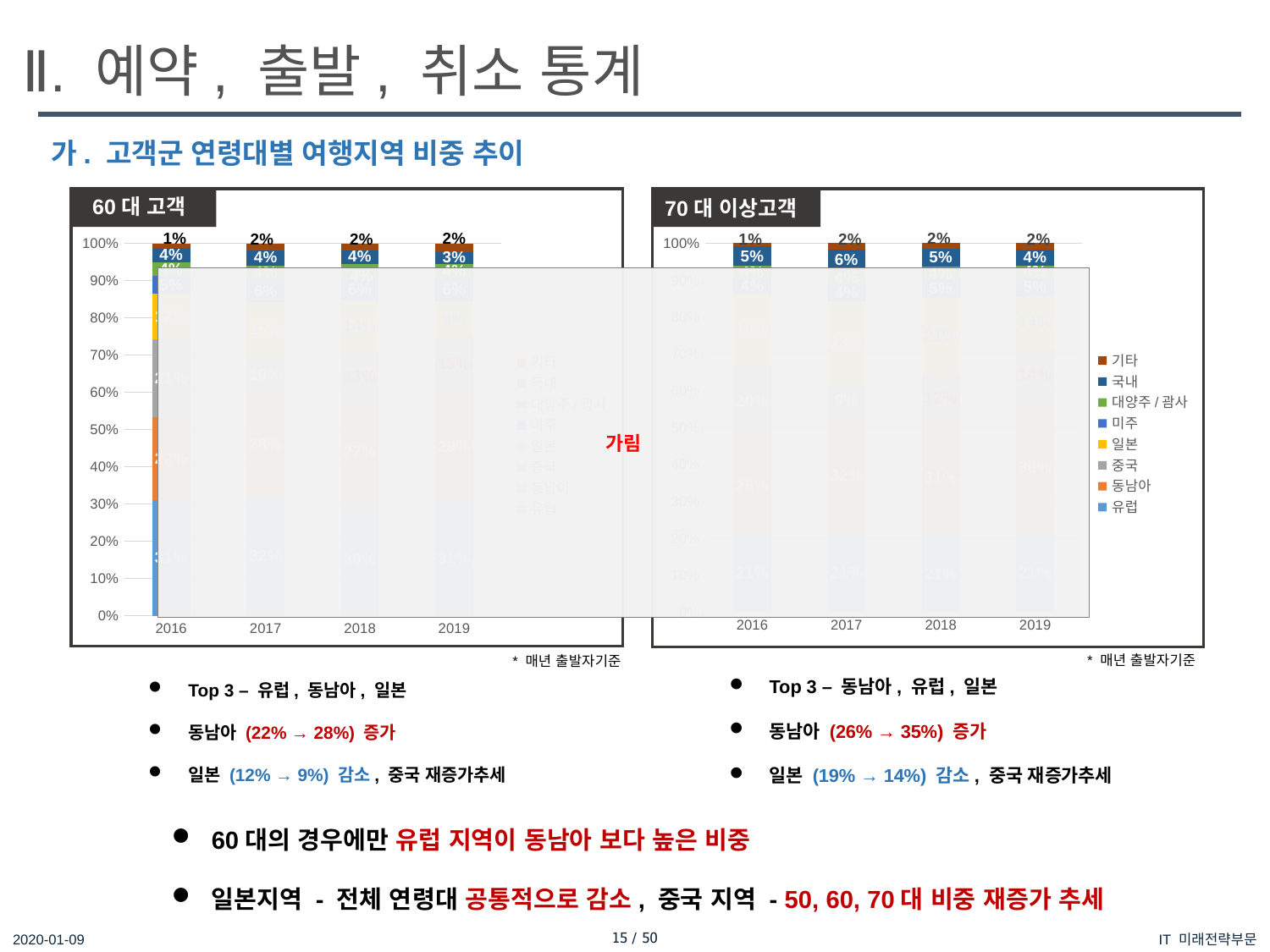

Ⅱ. 예약, 출발, 취소 통계
가. 고객군 연령대별 여행지역 비중 추이
60대 고객

70대 이상고객

### Chart

| Category | 유럽 | 동남아 | 중국 | 일본 | 미주 | 대양주/괌사 | 국내 | 기타 |
|---|---|---|---|---|---|---|---|---|
| 2016 | 0.3104781389911121 | 0.22182513849955493 | 0.2090313666617954 | 0.1225970161151041 | 0.04758804851802155 | 0.03689335866402731 | 0.03889944334471443 | 0.012687489205670179 |
| 2017 | 0.3212592669938394 | 0.27711183042706483 | 0.09551007622428735 | 0.14806306776652398 | 0.05950715255299154 | 0.03938602902787929 | 0.04068079774459643 | 0.018481779262817168 |
| 2018 | 0.3034926700355338 | 0.27230684070496225 | 0.13088584540113923 | 0.14084959734299948 | 0.0581129582343803 | 0.03933717836544471 | 0.036569469492705745 | 0.01844544042283449 |
| 2019 | 0.3059246627382782 | 0.29447718101541526 | 0.1492140408935114 | 0.09386766170834247 | 0.06394043257298192 | 0.03786279906123896 | 0.031818258564506055 | 0.022894963445725766 |

### Chart

| Category | 유럽 | 동남아 | 중국 | 일본 | 미주 | 대양주/괌사 | 국내 | 기타 |
|---|---|---|---|---|---|---|---|---|
| 2016 | 0.21034282393957002 | 0.2629549416301305 | 0.19697850087158628 | 0.19354497913475252 | 0.03908932438856901 | 0.035074745127040306 | 0.05292905815857588 | 0.0090856267497755 |
| 2017 | 0.21051584142652444 | 0.31889826460754656 | 0.08768508199331317 | 0.22508358541633497 | 0.04449928355357427 | 0.037852252825983125 | 0.057952555325585096 | 0.017513134851138354 |
| 2018 | 0.20633601489262682 | 0.31304434545575427 | 0.12346253573565587 | 0.20916162489196197 | 0.0476364603417326 | 0.037663719167608536 | 0.0474037630476697 | 0.015291536466990227 |
| 2019 | 0.21115450710826433 | 0.36119356350570225 | 0.14004061865333542 | 0.14375878768942352 | 0.048086236525542884 | 0.03555694422746446 | 0.04174347758162787 | 0.018465864708639274 |
가림
* 매년 출발자기준
* 매년 출발자기준
Top 3 – 동남아, 유럽, 일본
동남아 (26% → 35%) 증가
일본 (19% → 14%) 감소, 중국 재증가추세
Top 3 – 유럽, 동남아, 일본
동남아 (22% → 28%) 증가
일본 (12% → 9%) 감소, 중국 재증가추세
60대의 경우에만 유럽 지역이 동남아 보다 높은 비중
일본지역 - 전체 연령대 공통적으로 감소, 중국 지역 - 50, 60, 70대 비중 재증가 추세
15 / 50
IT 미래전략부문
2020-01-09